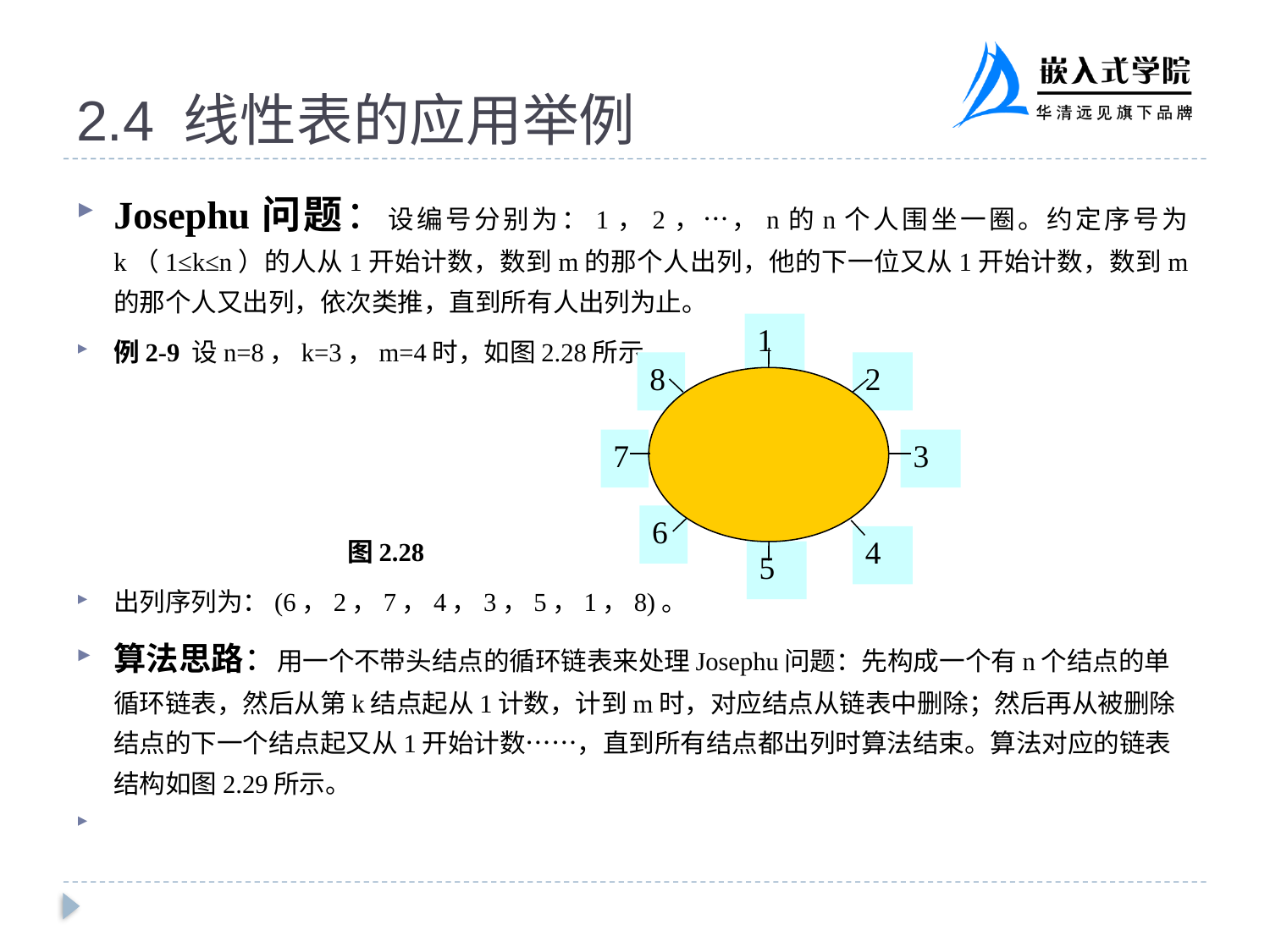

# 2.4 线性表的应用举例
Josephu问题：设编号分别为：1，2，…，n的n个人围坐一圈。约定序号为k（1≤k≤n）的人从1开始计数，数到m的那个人出列，他的下一位又从1开始计数，数到m的那个人又出列，依次类推，直到所有人出列为止。
例2-9 设n=8，k=3，m=4时，如图2.28所示。

		                             					图2.28
出列序列为：(6，2，7，4，3，5，1，8)。
算法思路：用一个不带头结点的循环链表来处理Josephu问题：先构成一个有n个结点的单循环链表，然后从第k结点起从1计数，计到m时，对应结点从链表中删除；然后再从被删除结点的下一个结点起又从1开始计数……，直到所有结点都出列时算法结束。算法对应的链表结构如图2.29所示。

1
8
2
7
3
6
4
5

79